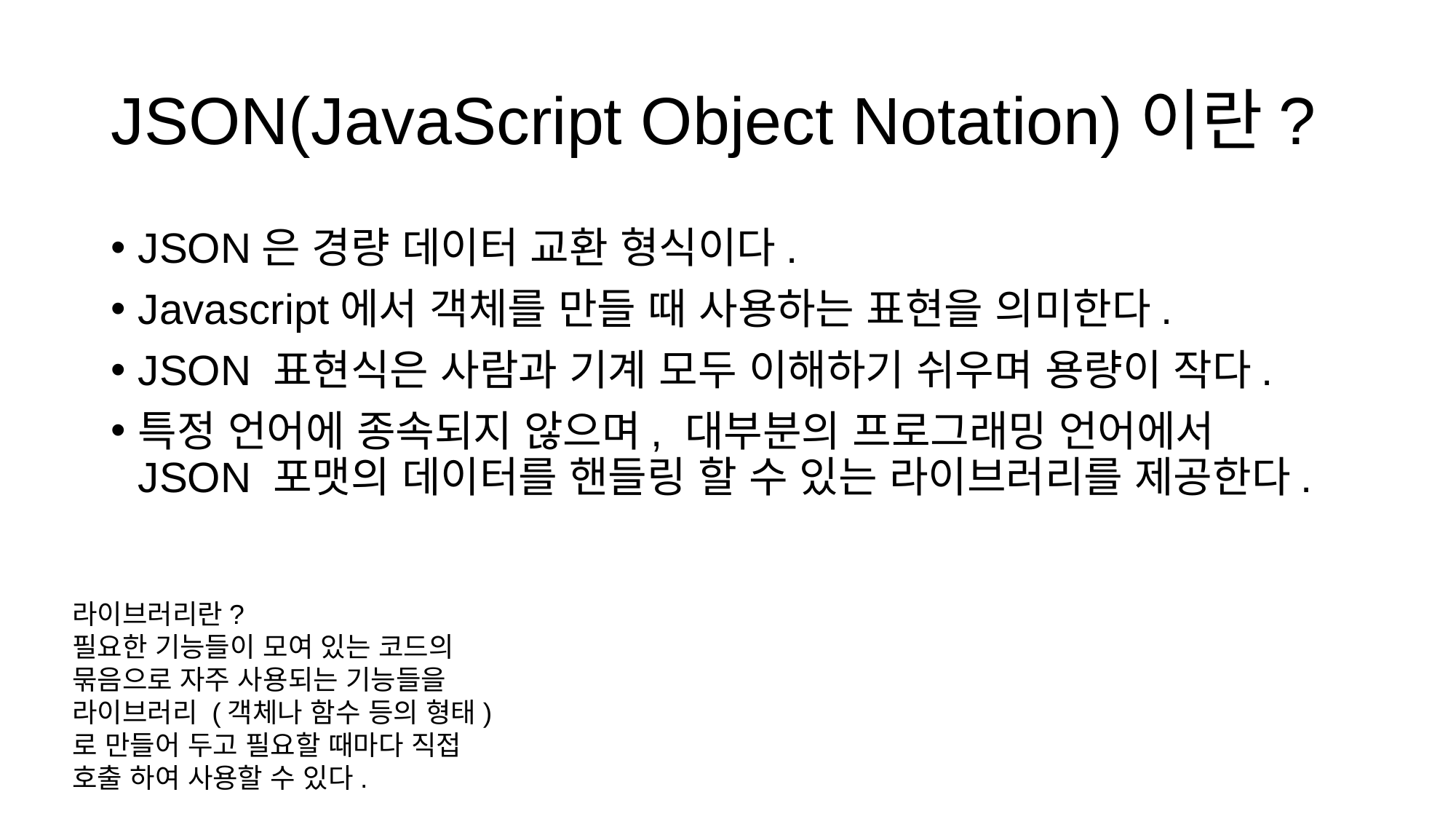

# JSON(JavaScript Object Notation)이란?
JSON은 경량 데이터 교환 형식이다.
Javascript에서 객체를 만들 때 사용하는 표현을 의미한다.
JSON 표현식은 사람과 기계 모두 이해하기 쉬우며 용량이 작다.
특정 언어에 종속되지 않으며, 대부분의 프로그래밍 언어에서 JSON 포맷의 데이터를 핸들링 할 수 있는 라이브러리를 제공한다.

라이브러리란?
필요한 기능들이 모여 있는 코드의 묶음으로 자주 사용되는 기능들을 라이브러리 (객체나 함수 등의 형태)로 만들어 두고 필요할 때마다 직접 호출 하여 사용할 수 있다.